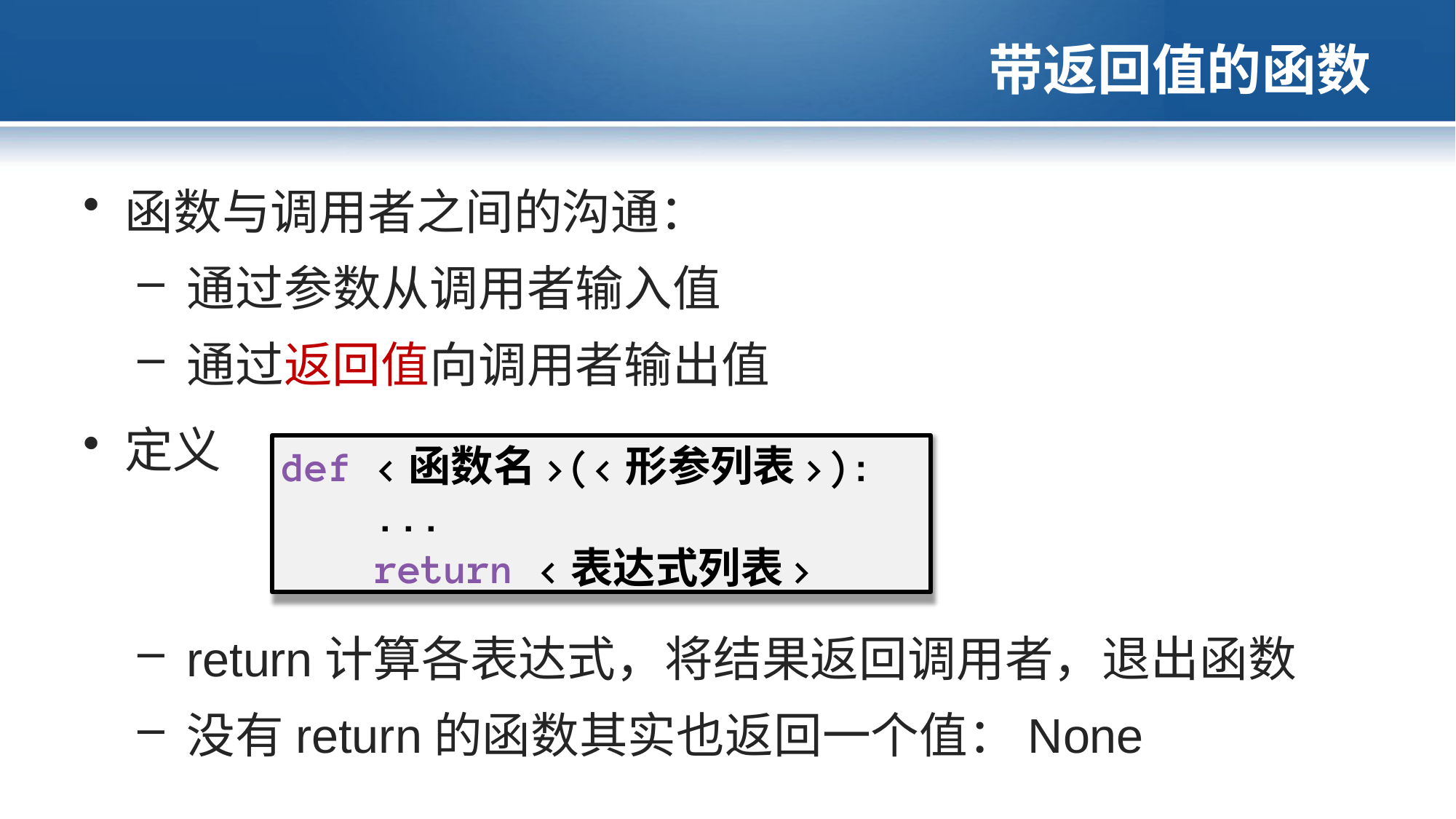

# 带返回值的函数
函数与调用者之间的沟通：
通过参数从调用者输入值
通过返回值向调用者输出值
定义

def <函数名>(<形参列表>):
...
return <表达式列表>
return计算各表达式，将结果返回调用者，退出函数
没有return的函数其实也返回一个值：None